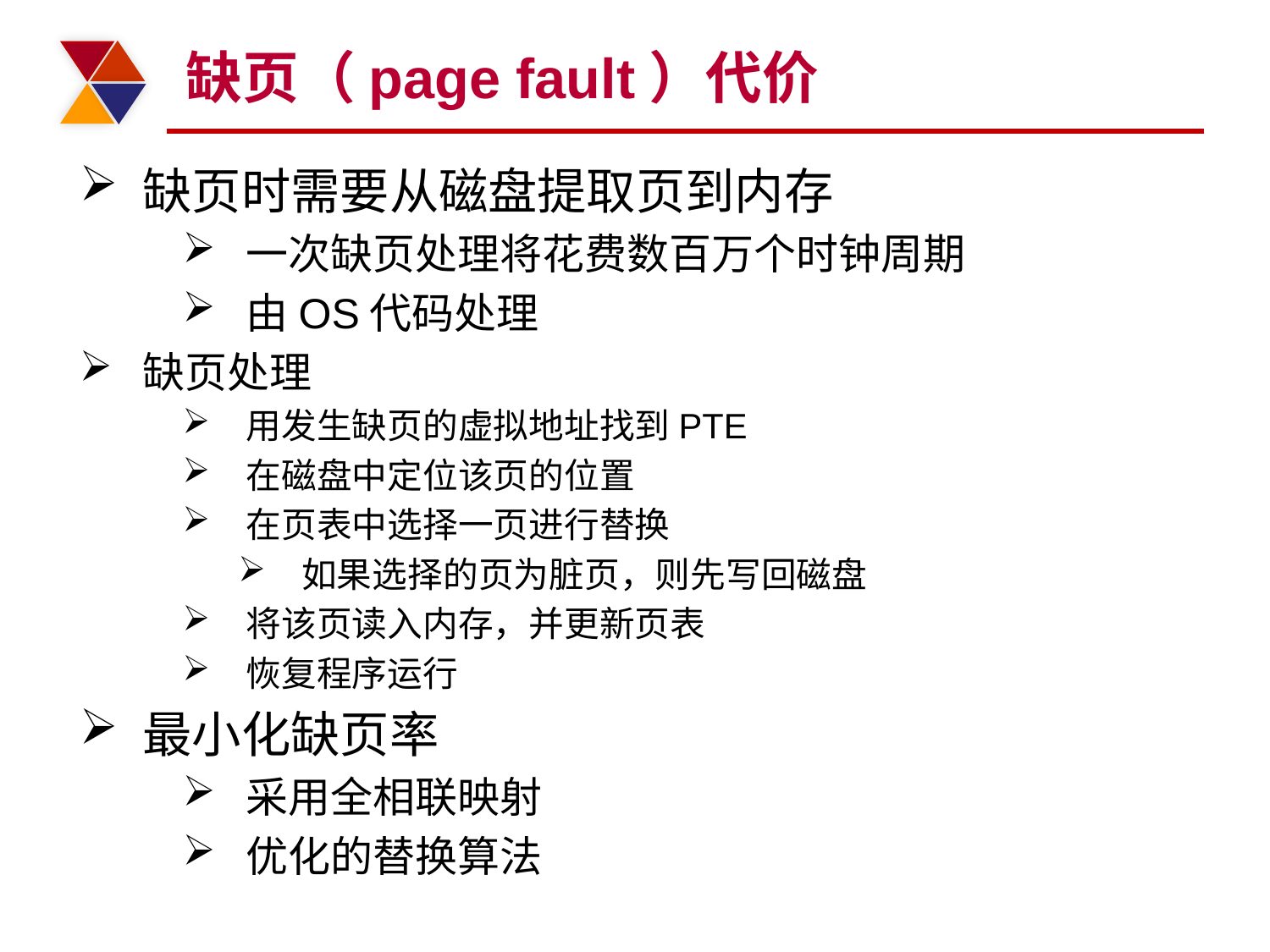

# 缺页（page fault）代价
缺页时需要从磁盘提取页到内存
一次缺页处理将花费数百万个时钟周期
由OS代码处理
缺页处理
用发生缺页的虚拟地址找到PTE
在磁盘中定位该页的位置
在页表中选择一页进行替换
如果选择的页为脏页，则先写回磁盘
将该页读入内存，并更新页表
恢复程序运行
最小化缺页率
采用全相联映射
优化的替换算法